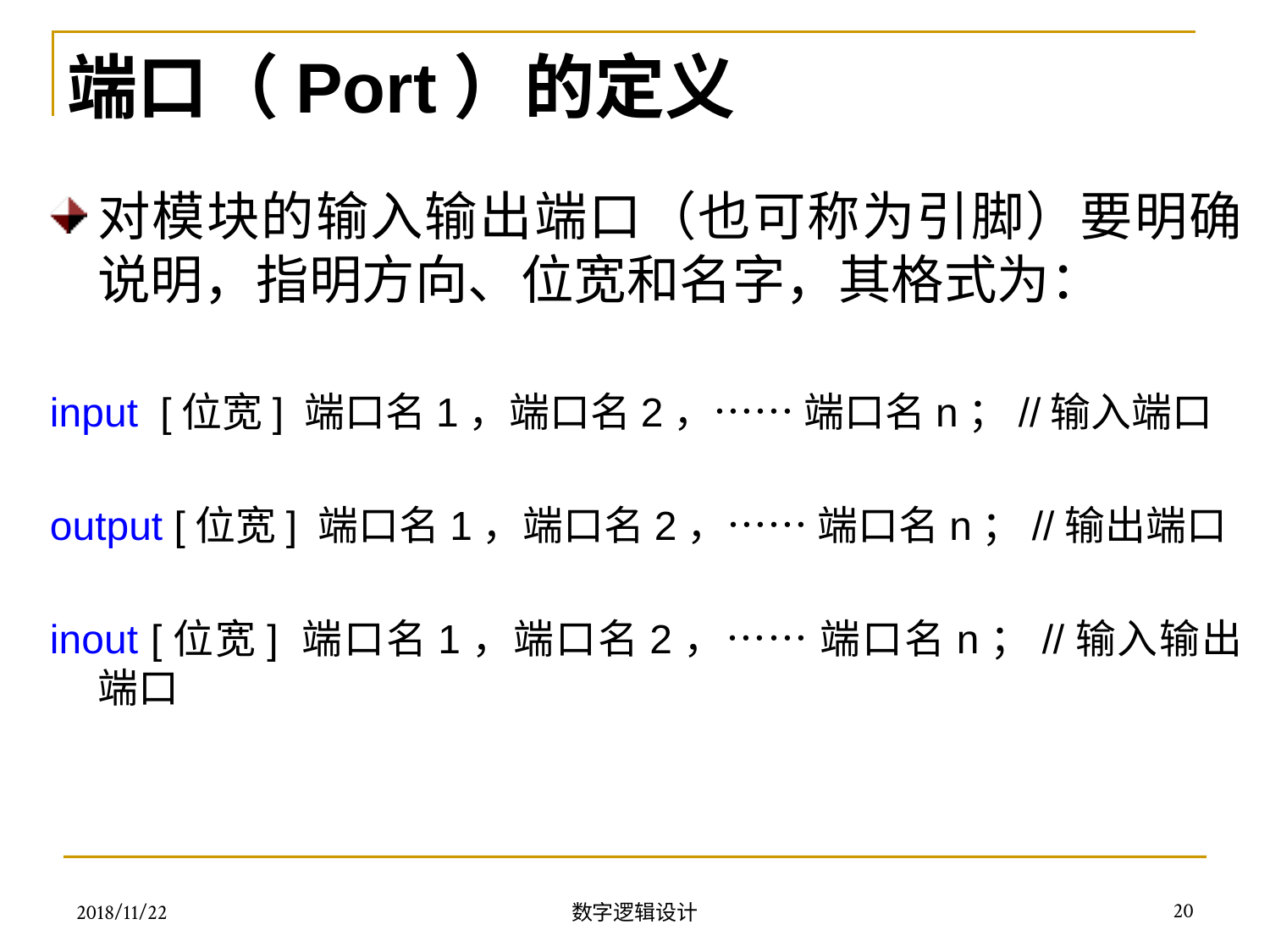

端口（Port）的定义
对模块的输入输出端口（也可称为引脚）要明确说明，指明方向、位宽和名字，其格式为：

input  [位宽] 端口名1，端口名2，…… 端口名n；//输入端口

output [位宽] 端口名1，端口名2，…… 端口名n；//输出端口

inout [位宽] 端口名1，端口名2，…… 端口名n；//输入输出端口

2018/11/22
20
数字逻辑设计